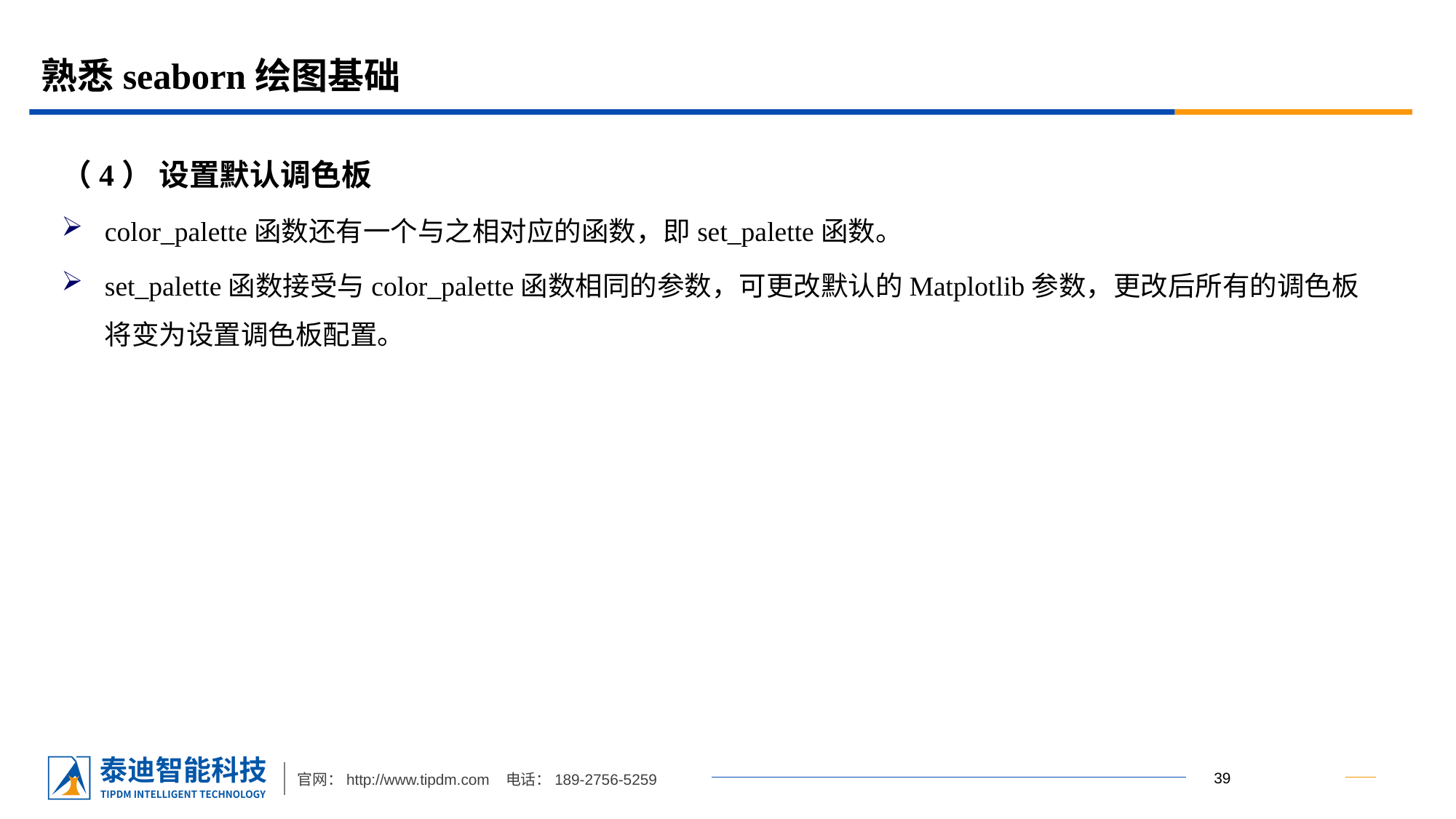

# 熟悉seaborn绘图基础
（4） 设置默认调色板
color_palette函数还有一个与之相对应的函数，即set_palette函数。
set_palette函数接受与color_palette函数相同的参数，可更改默认的Matplotlib参数，更改后所有的调色板将变为设置调色板配置。